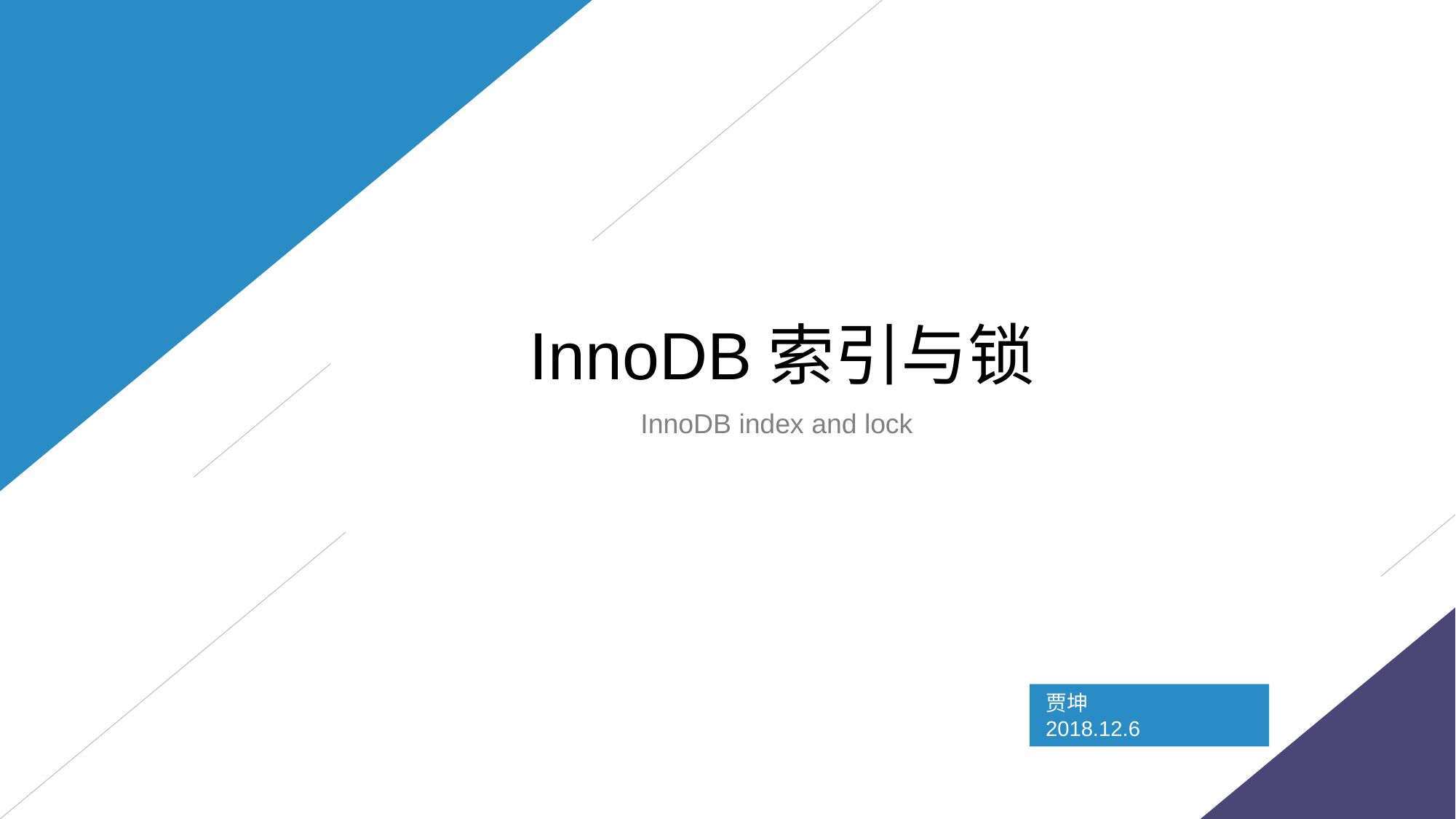

InnoDB索引与锁
InnoDB index and lock

贾坤
2018.12.6